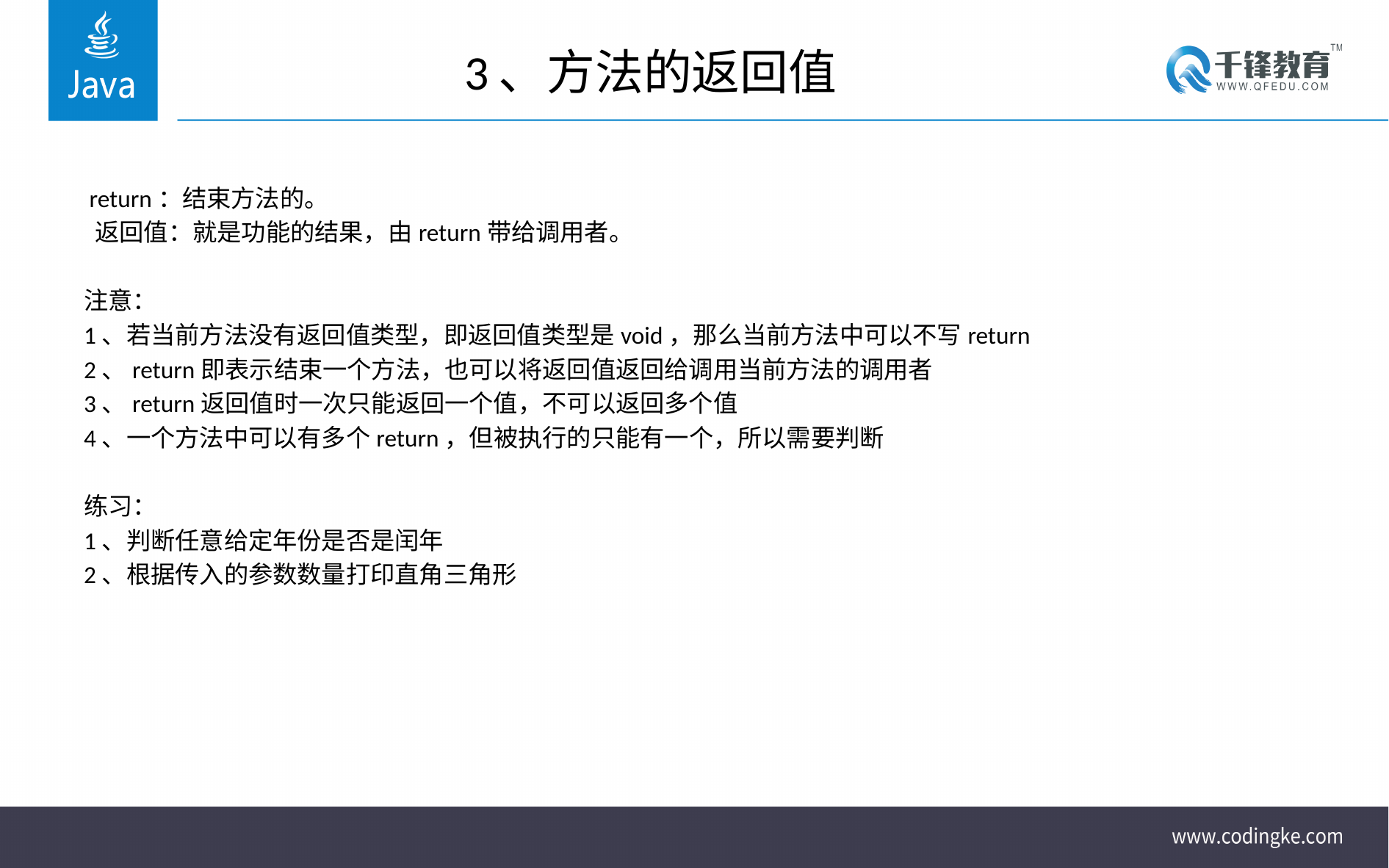

# 3、方法的返回值
 return：结束方法的。
 返回值：就是功能的结果，由return带给调用者。

注意：
1、若当前方法没有返回值类型，即返回值类型是void，那么当前方法中可以不写return
2、return即表示结束一个方法，也可以将返回值返回给调用当前方法的调用者
3、return返回值时一次只能返回一个值，不可以返回多个值
4、一个方法中可以有多个return，但被执行的只能有一个，所以需要判断

练习：
1、判断任意给定年份是否是闰年
2、根据传入的参数数量打印直角三角形